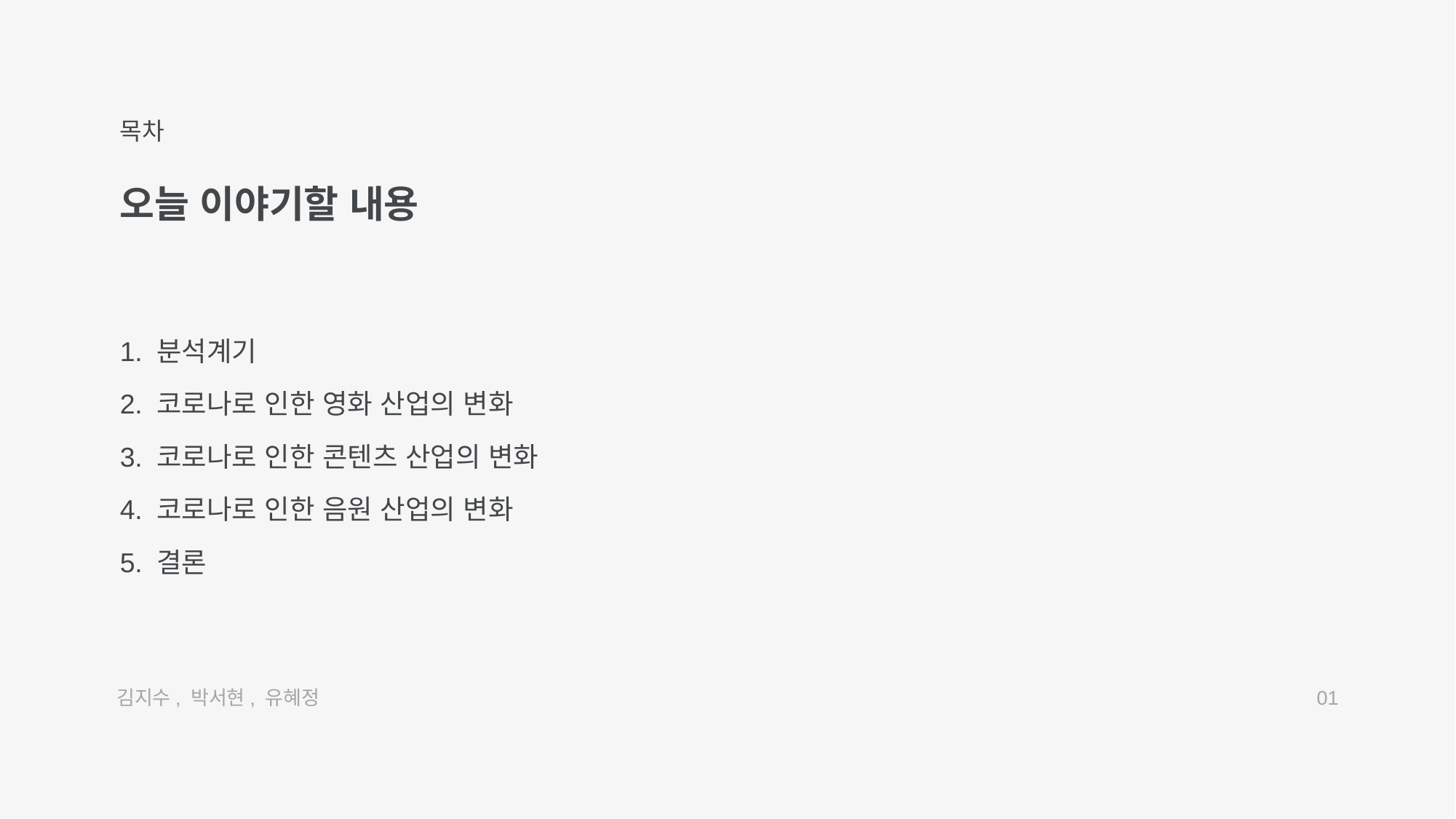

목차
오늘 이야기할 내용
1. 분석계기
2. 코로나로 인한 영화 산업의 변화
3. 코로나로 인한 콘텐츠 산업의 변화
4. 코로나로 인한 음원 산업의 변화
5. 결론
김지수, 박서현, 유혜정
01